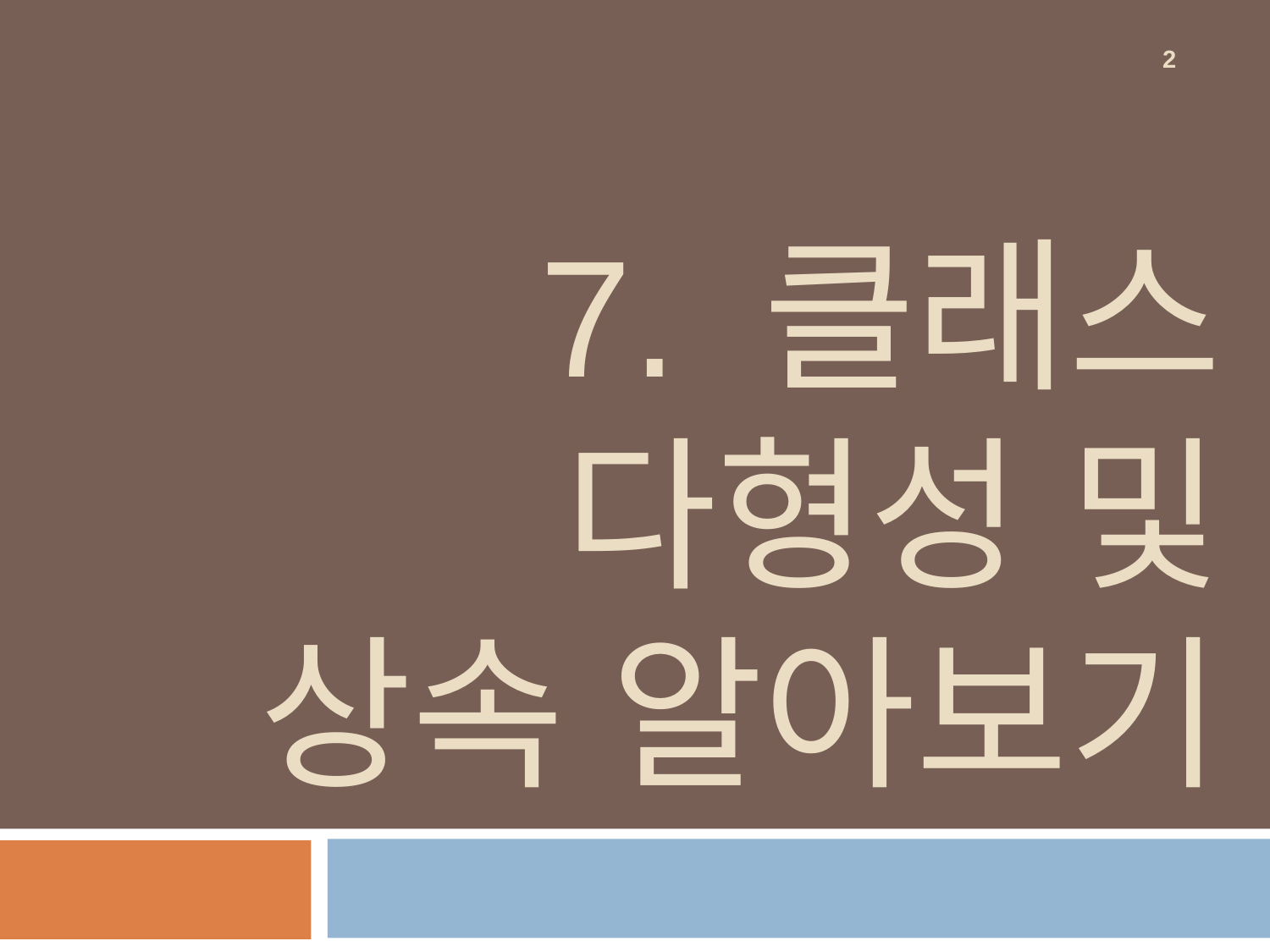

2
# 7. 클래스 다형성 및 상속 알아보기